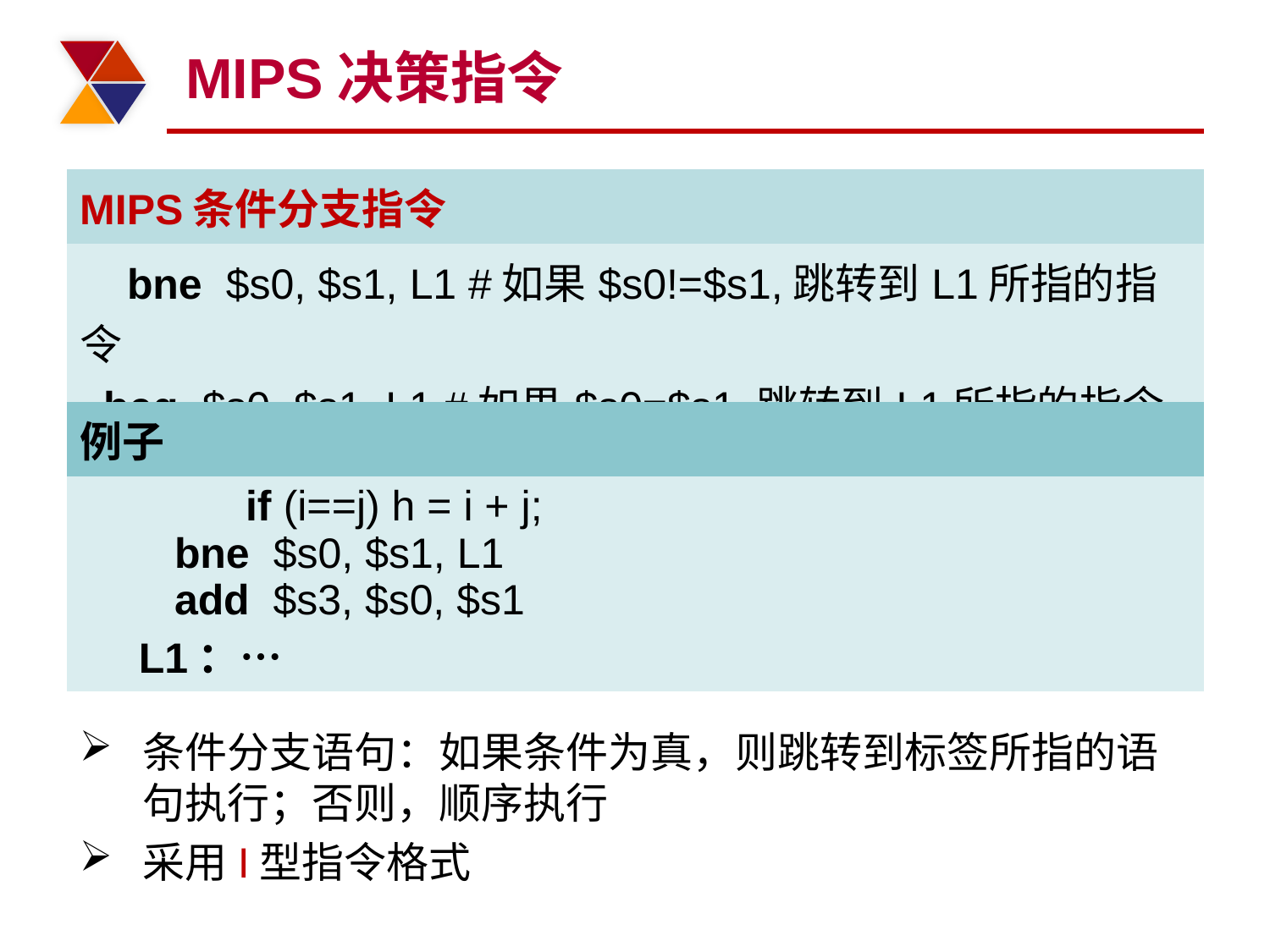

# MIPS决策指令
| MIPS条件分支指令 |
| --- |
| bne $s0, $s1, L1 #如果$s0!=$s1,跳转到L1所指的指令 beq $s0, $s1, L1 #如果$s0=$s1,跳转到L1所指的指令 |
| 例子 |
| --- |
| if (i==j) h = i + j; bne $s0, $s1, L1 add $s3, $s0, $s1 L1：… |
条件分支语句：如果条件为真，则跳转到标签所指的语句执行；否则，顺序执行
采用I型指令格式